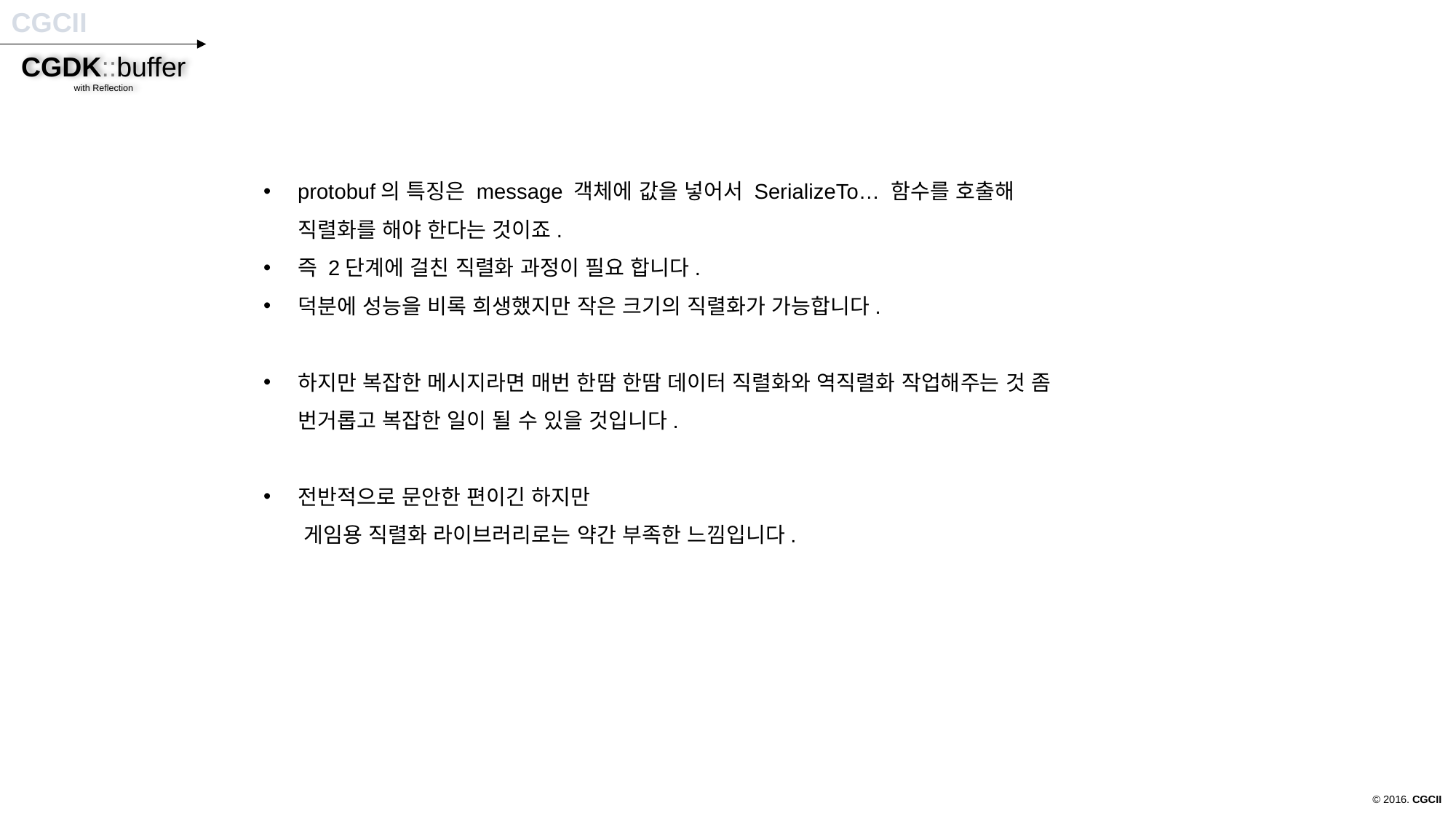

CGCII
CGDK::buffer
with Reflection

protobuf의 특징은 message 객체에 값을 넣어서 SerializeTo… 함수를 호출해 직렬화를 해야 한다는 것이죠.
즉 2단계에 걸친 직렬화 과정이 필요 합니다.
덕분에 성능을 비록 희생했지만 작은 크기의 직렬화가 가능합니다.

하지만 복잡한 메시지라면 매번 한땀 한땀 데이터 직렬화와 역직렬화 작업해주는 것 좀 번거롭고 복잡한 일이 될 수 있을 것입니다.

전반적으로 문안한 편이긴 하지만
 게임용 직렬화 라이브러리로는 약간 부족한 느낌입니다.
© 2016. CGCII